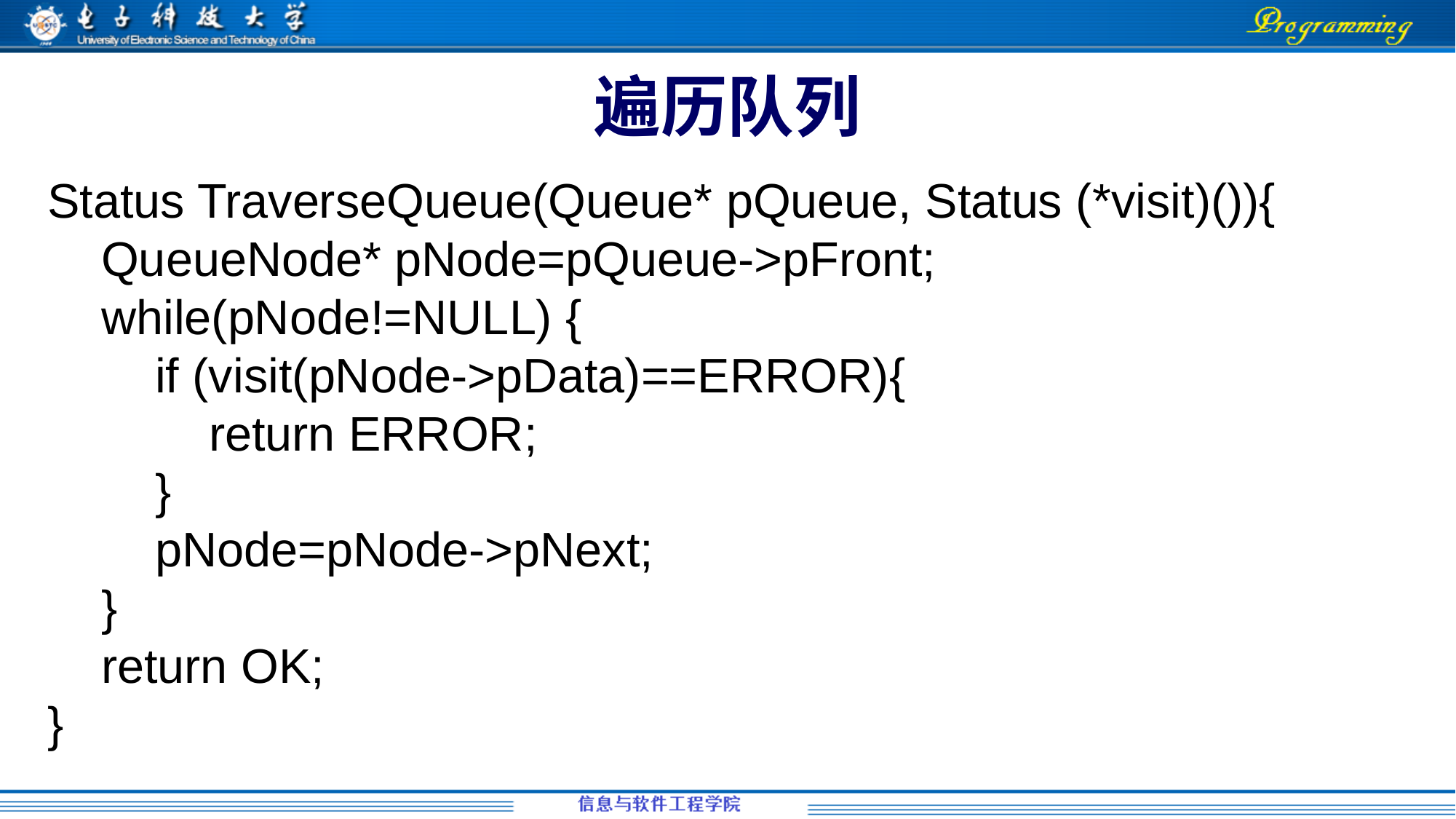

# 遍历队列
Status TraverseQueue(Queue* pQueue, Status (*visit)()){
    QueueNode* pNode=pQueue->pFront;
    while(pNode!=NULL) {
        if (visit(pNode->pData)==ERROR){
            return ERROR;
        }
        pNode=pNode->pNext;
    }
    return OK;
}